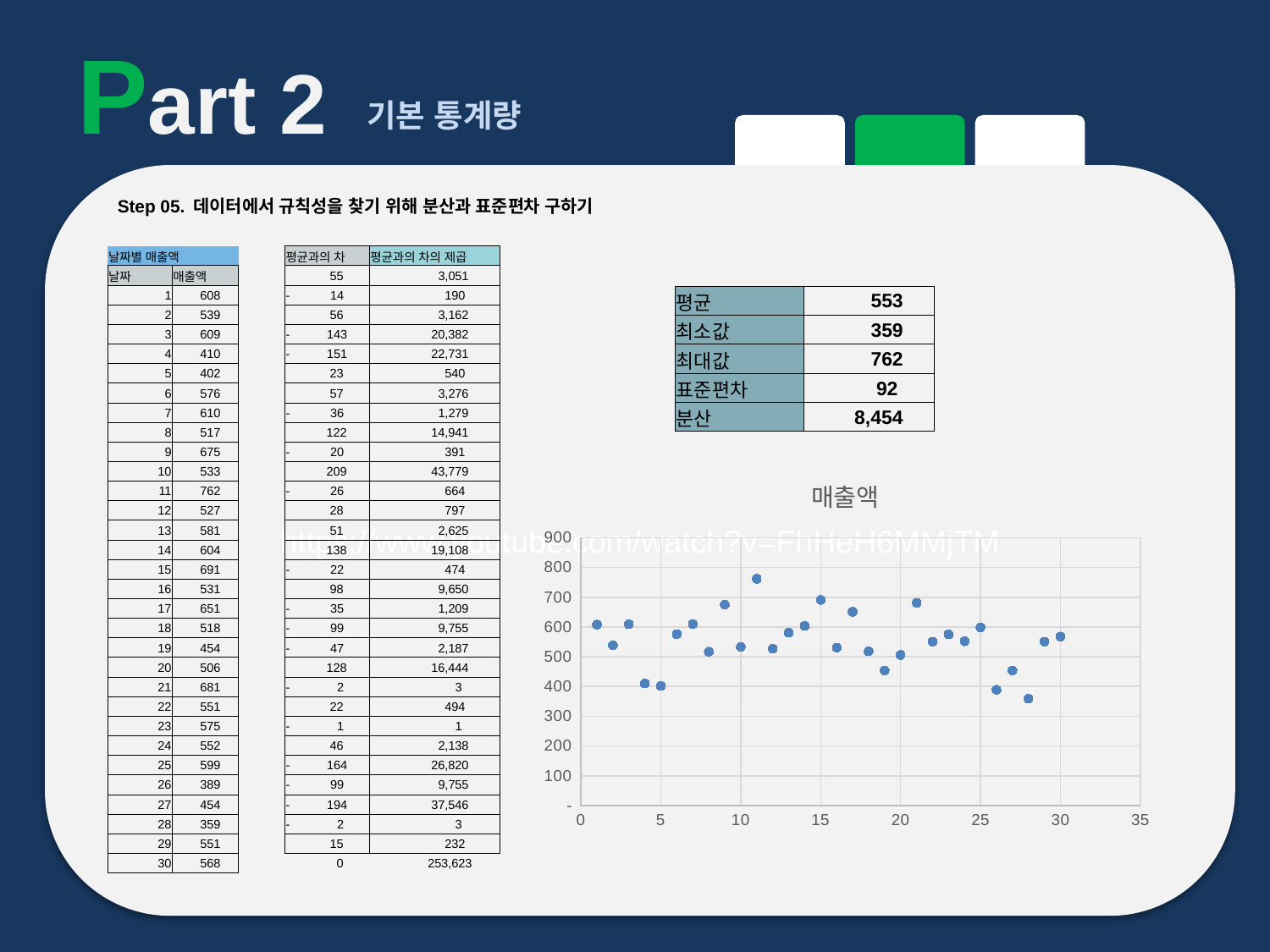

Part 2
기본 통계량

https://www.youtube.com/watch?v=FhHeH6MMjTM
Step 05. 데이터에서 규칙성을 찾기 위해 분산과 표준편차 구하기
| 날짜별 매출액 |  |
| --- | --- |
| 날짜 | 매출액 |
| 1 | 608 |
| 2 | 539 |
| 3 | 609 |
| 4 | 410 |
| 5 | 402 |
| 6 | 576 |
| 7 | 610 |
| 8 | 517 |
| 9 | 675 |
| 10 | 533 |
| 11 | 762 |
| 12 | 527 |
| 13 | 581 |
| 14 | 604 |
| 15 | 691 |
| 16 | 531 |
| 17 | 651 |
| 18 | 518 |
| 19 | 454 |
| 20 | 506 |
| 21 | 681 |
| 22 | 551 |
| 23 | 575 |
| 24 | 552 |
| 25 | 599 |
| 26 | 389 |
| 27 | 454 |
| 28 | 359 |
| 29 | 551 |
| 30 | 568 |
| 평균과의 차 | 평균과의 차의 제곱 |
| --- | --- |
| 55 | 3,051 |
| - 14 | 190 |
| 56 | 3,162 |
| - 143 | 20,382 |
| - 151 | 22,731 |
| 23 | 540 |
| 57 | 3,276 |
| - 36 | 1,279 |
| 122 | 14,941 |
| - 20 | 391 |
| 209 | 43,779 |
| - 26 | 664 |
| 28 | 797 |
| 51 | 2,625 |
| 138 | 19,108 |
| - 22 | 474 |
| 98 | 9,650 |
| - 35 | 1,209 |
| - 99 | 9,755 |
| - 47 | 2,187 |
| 128 | 16,444 |
| - 2 | 3 |
| 22 | 494 |
| - 1 | 1 |
| 46 | 2,138 |
| - 164 | 26,820 |
| - 99 | 9,755 |
| - 194 | 37,546 |
| - 2 | 3 |
| 15 | 232 |
| 0 | 253,623 |
| 평균 | 553 |
| --- | --- |
| 최소값 | 359 |
| 최대값 | 762 |
| 표준편차 | 92 |
| 분산 | 8,454 |

### Chart:

| Category | 매출액 |
|---|---|